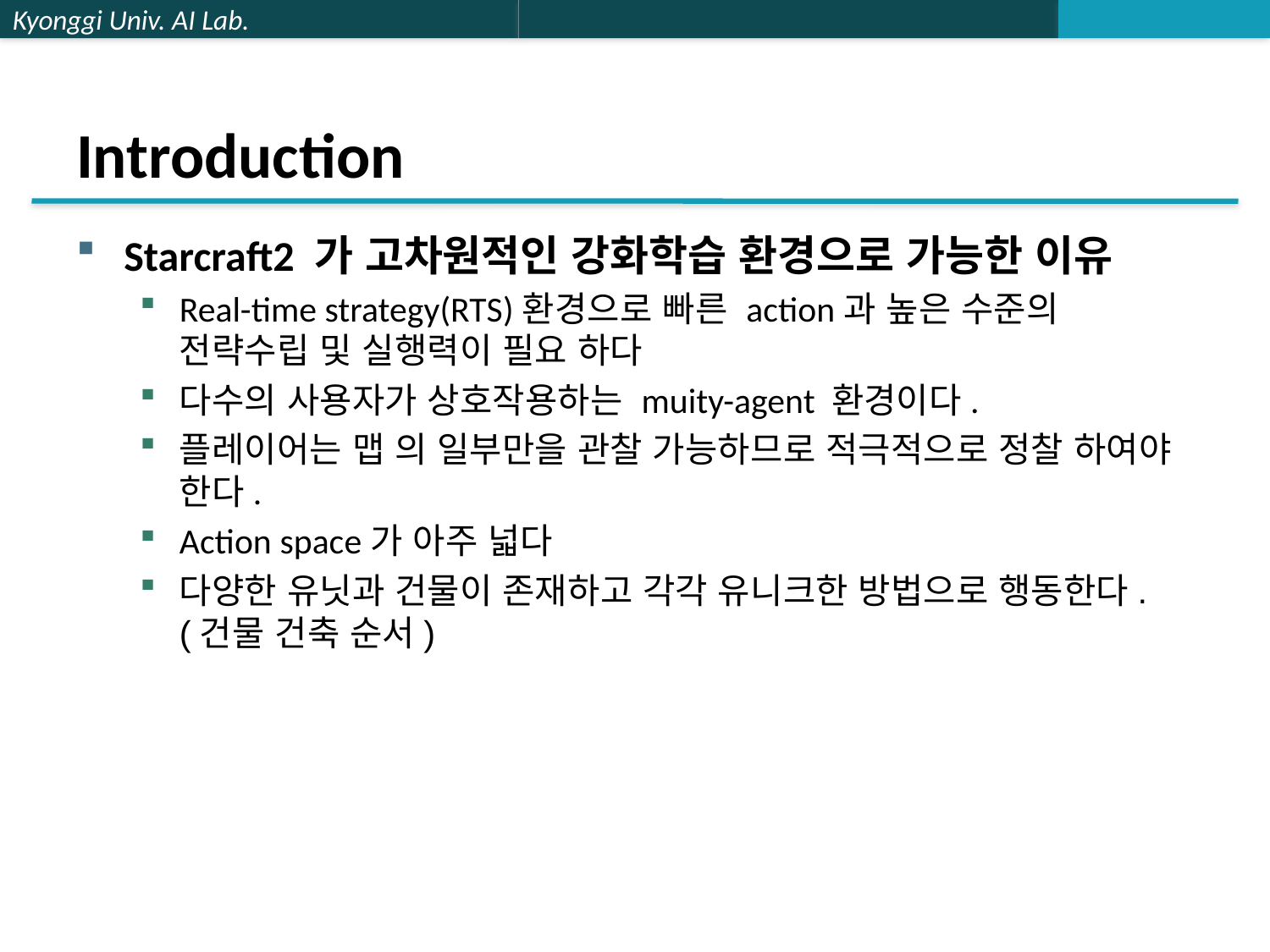

# Introduction
Starcraft2 가 고차원적인 강화학습 환경으로 가능한 이유
Real-time strategy(RTS)환경으로 빠른 action과 높은 수준의 전략수립 및 실행력이 필요 하다
다수의 사용자가 상호작용하는 muity-agent 환경이다.
플레이어는 맵 의 일부만을 관찰 가능하므로 적극적으로 정찰 하여야 한다.
Action space가 아주 넓다
다양한 유닛과 건물이 존재하고 각각 유니크한 방법으로 행동한다.(건물 건축 순서)